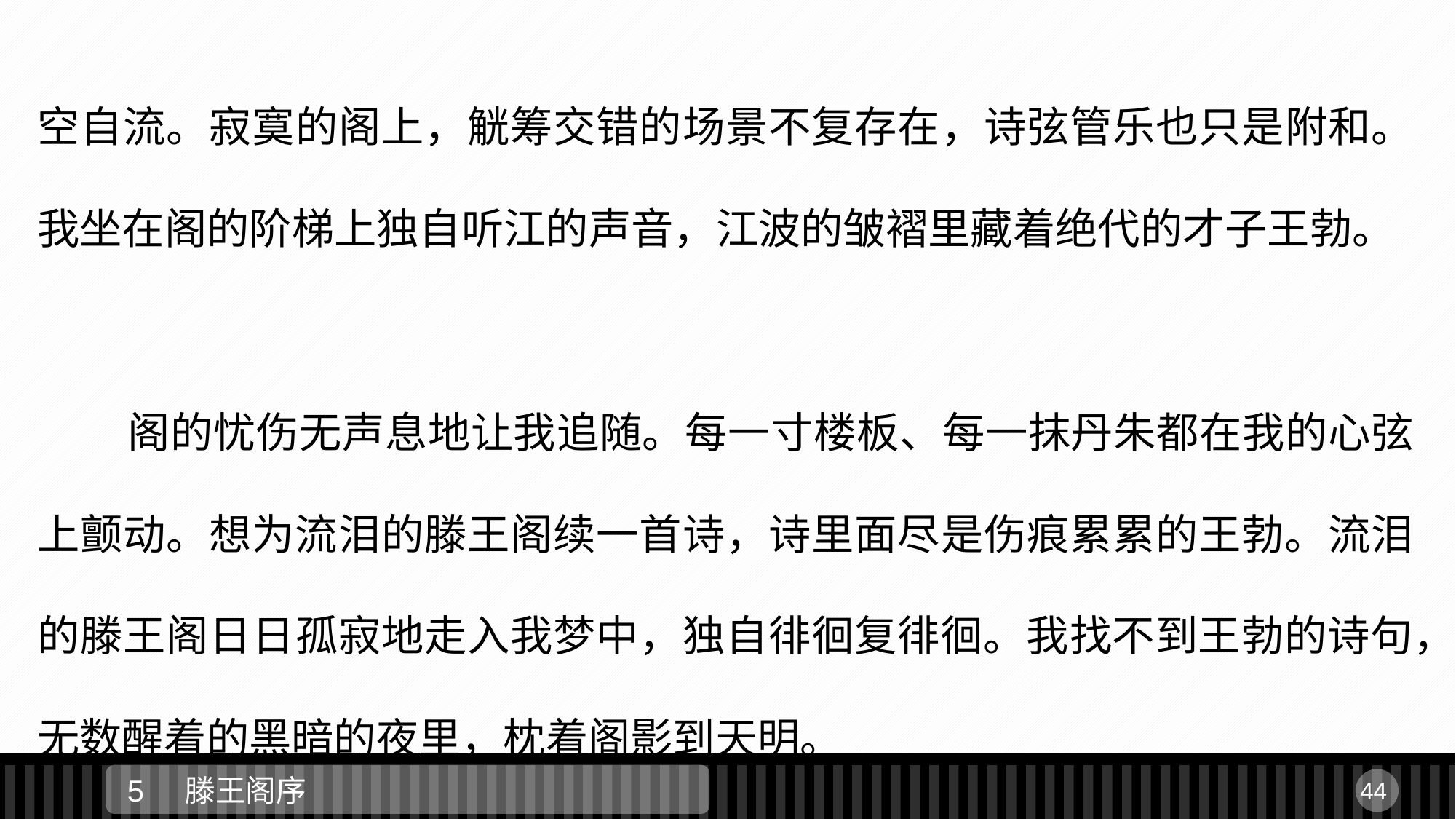

空自流。寂寞的阁上，觥筹交错的场景不复存在，诗弦管乐也只是附和。我坐在阁的阶梯上独自听江的声音，江波的皱褶里藏着绝代的才子王勃。
        阁的忧伤无声息地让我追随。每一寸楼板、每一抹丹朱都在我的心弦上颤动。想为流泪的滕王阁续一首诗，诗里面尽是伤痕累累的王勃。流泪的滕王阁日日孤寂地走入我梦中，独自徘徊复徘徊。我找不到王勃的诗句，无数醒着的黑暗的夜里，枕着阁影到天明。